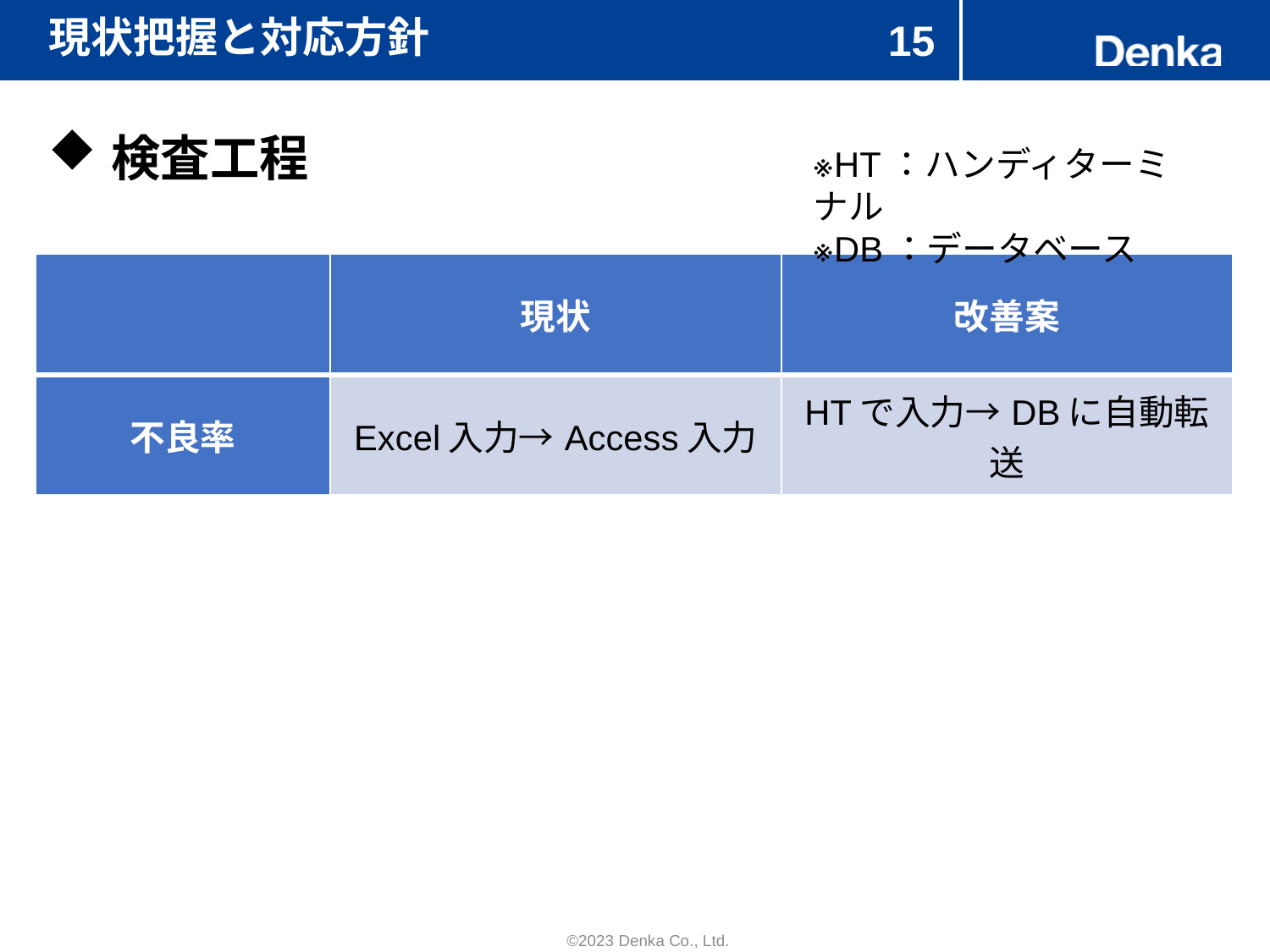

# 現状把握と対応方針
15
検査工程
※HT：ハンディターミナル
※DB：データベース
|  | 現状 | 改善案 |
| --- | --- | --- |
| 不良率 | Excel入力→Access入力 | HTで入力→DBに自動転送 |